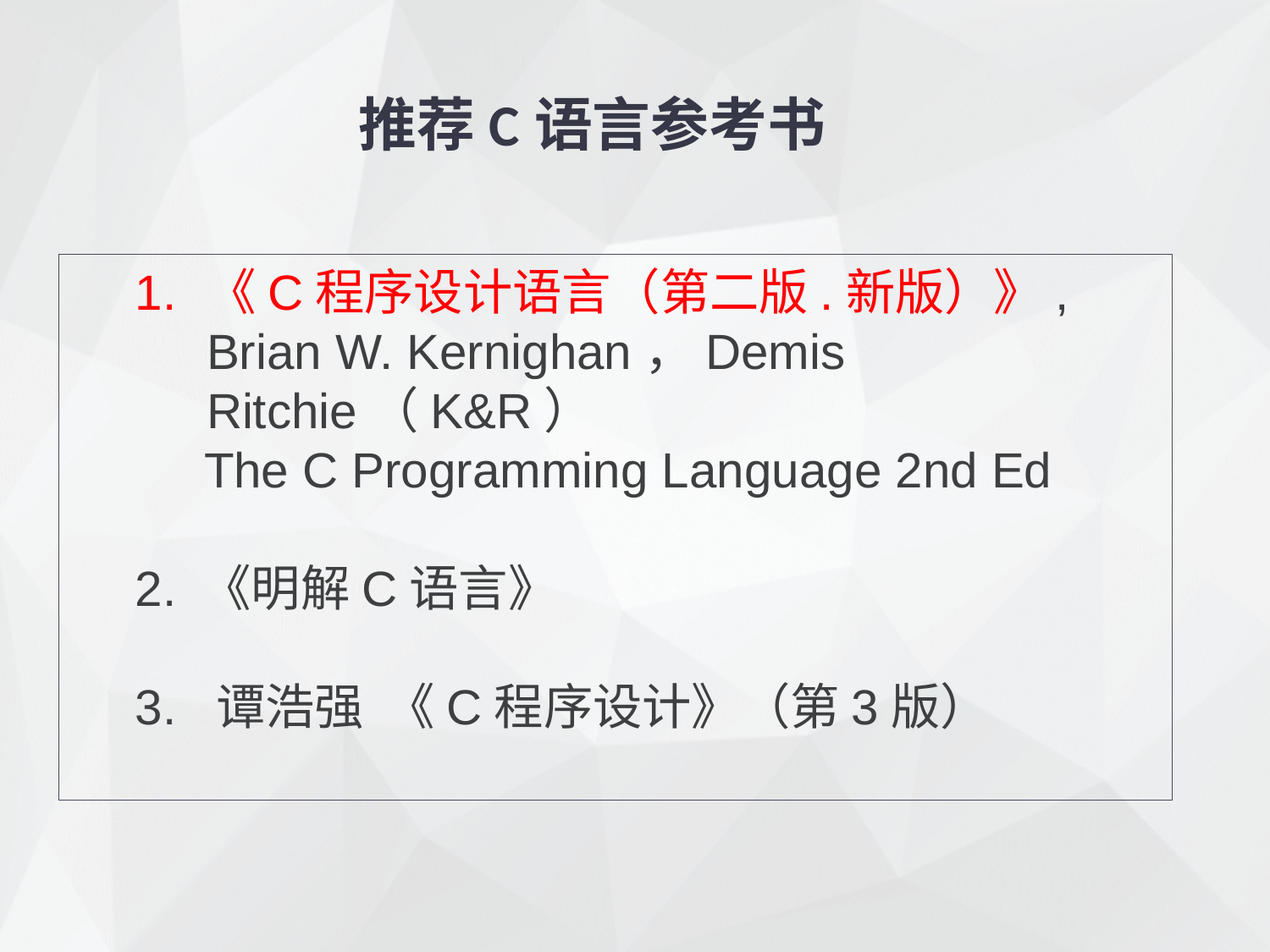

推荐C语言参考书
《C程序设计语言（第二版.新版）》, Brian W. Kernighan，Demis Ritchie（K&R）
     The C Programming Language 2nd Ed

2. 《明解C语言》

3.  谭浩强  《C程序设计》（第3版）